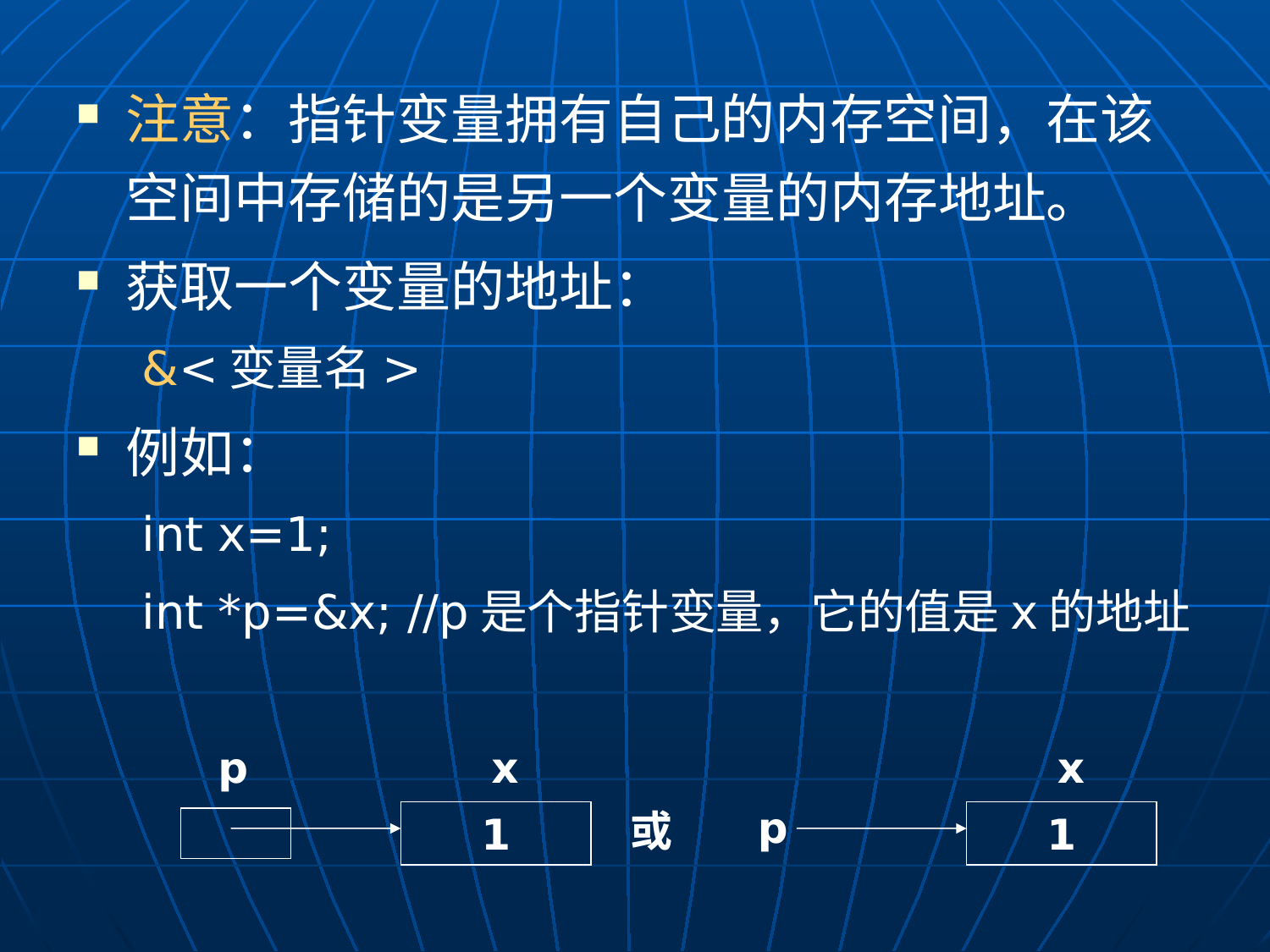

注意：指针变量拥有自己的内存空间，在该空间中存储的是另一个变量的内存地址。
获取一个变量的地址：
&<变量名>
例如：
int x=1;
int *p=&x; //p是个指针变量，它的值是x的地址
p
x
x
p
或
1
1